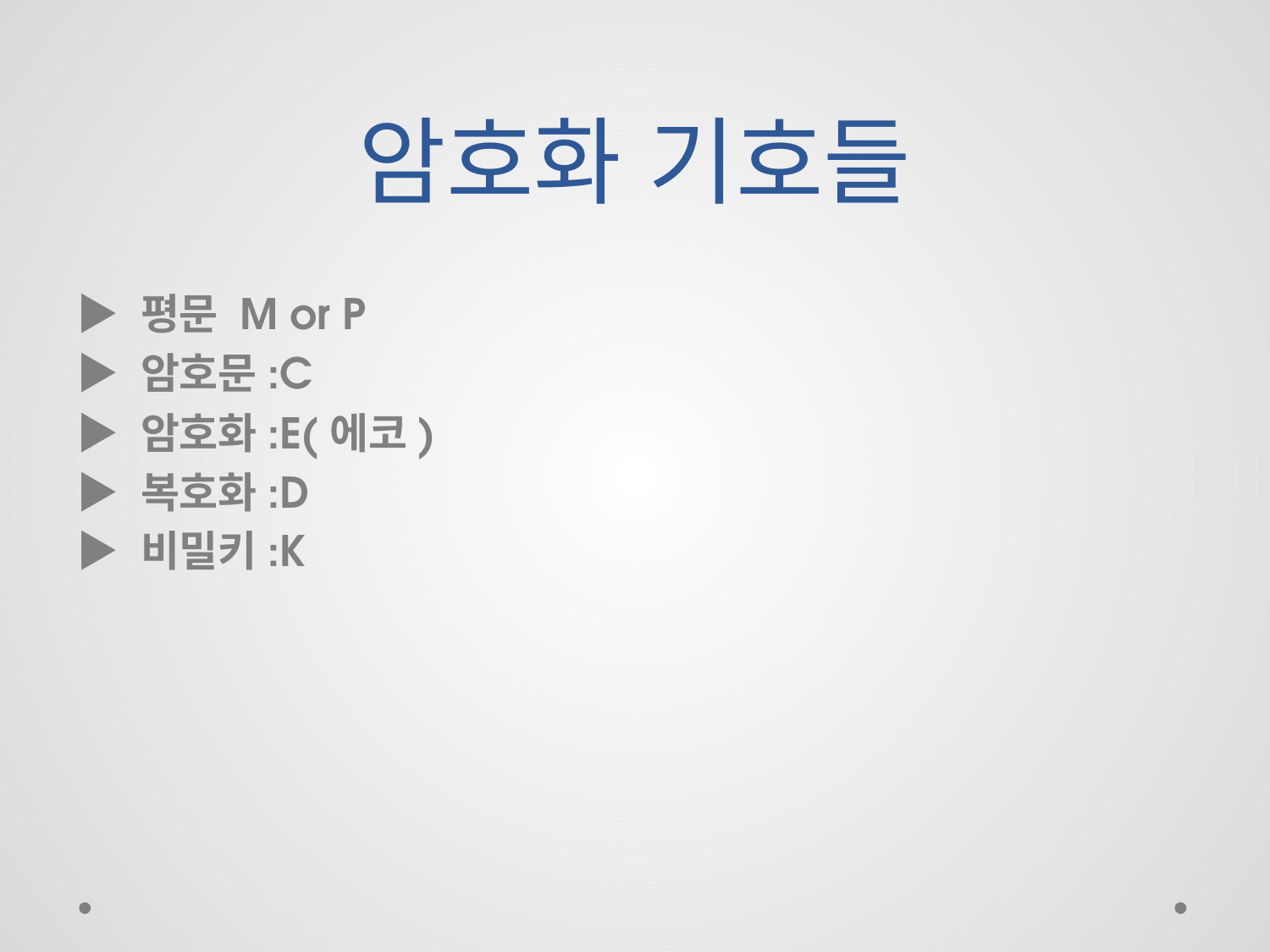

# 암호화 기호들

▶ 평문 M or P
▶ 암호문:C
▶ 암호화:E(에코)
▶ 복호화:D
▶ 비밀키:K